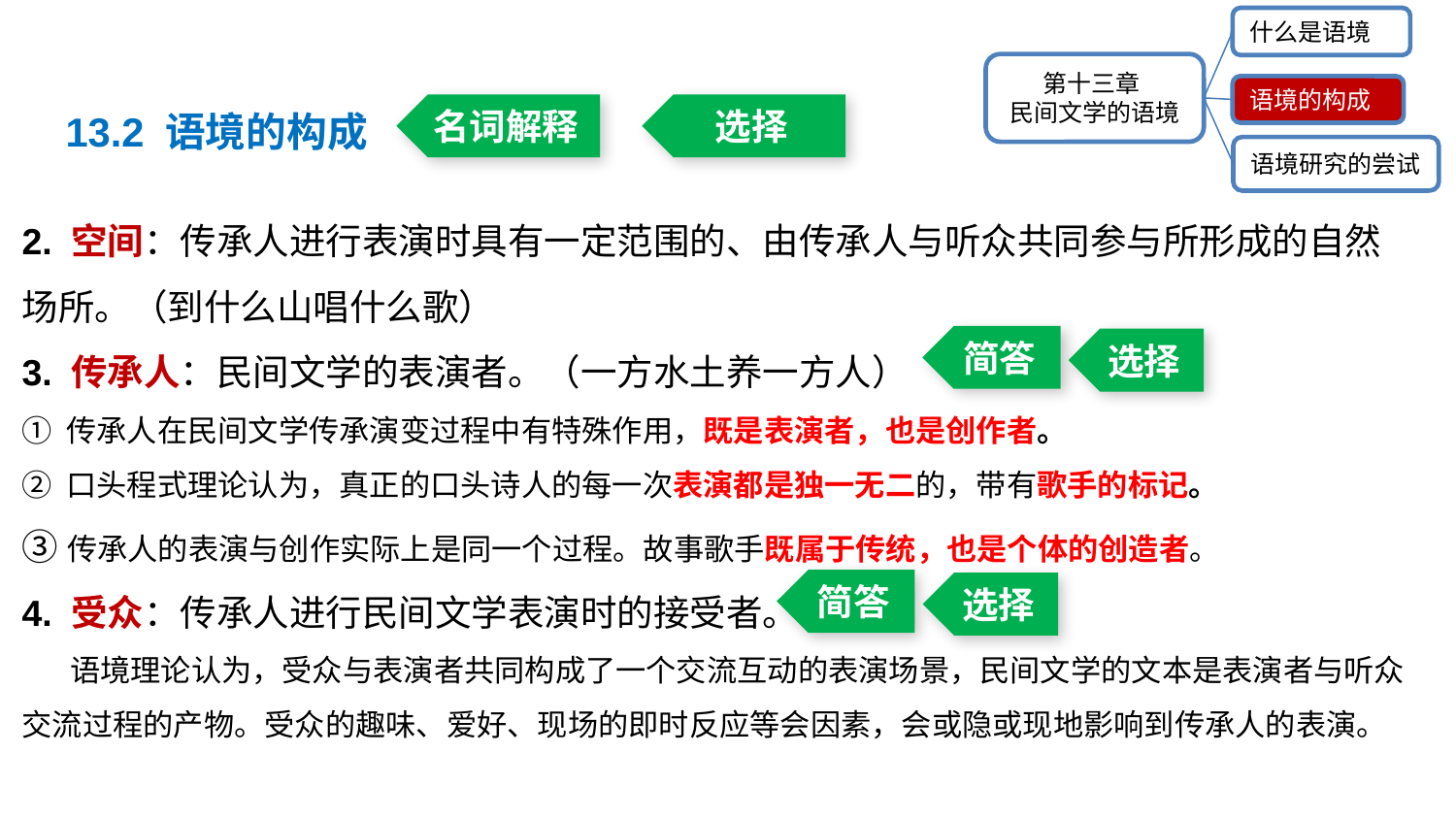

什么是语境
第十三章
民间文学的语境
语境的构成
语境研究的尝试
13.2 语境的构成
名词解释
选择
2. 空间：传承人进行表演时具有一定范围的、由传承人与听众共同参与所形成的自然场所。（到什么山唱什么歌）
3. 传承人：民间文学的表演者。（一方水土养一方人）
① 传承人在民间文学传承演变过程中有特殊作用，既是表演者，也是创作者。
② 口头程式理论认为，真正的口头诗人的每一次表演都是独一无二的，带有歌手的标记。
③传承人的表演与创作实际上是同一个过程。故事歌手既属于传统，也是个体的创造者。
4. 受众：传承人进行民间文学表演时的接受者。
      语境理论认为，受众与表演者共同构成了一个交流互动的表演场景，民间文学的文本是表演者与听众交流过程的产物。受众的趣味、爱好、现场的即时反应等会因素，会或隐或现地影响到传承人的表演。
简答
选择
简答
选择